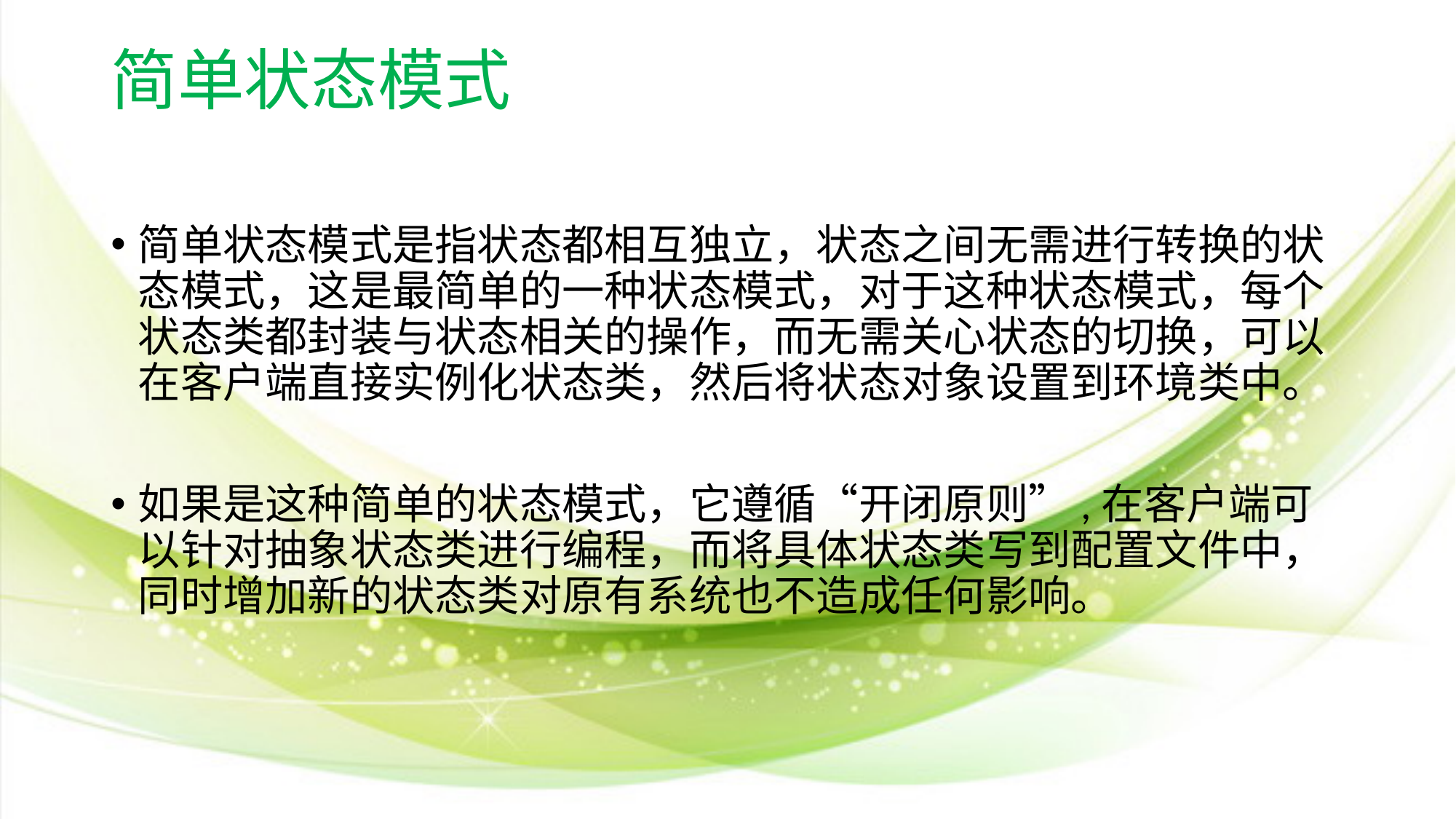

# 简单状态模式
简单状态模式是指状态都相互独立，状态之间无需进行转换的状态模式，这是最简单的一种状态模式，对于这种状态模式，每个状态类都封装与状态相关的操作，而无需关心状态的切换，可以在客户端直接实例化状态类，然后将状态对象设置到环境类中。

如果是这种简单的状态模式，它遵循“开闭原则”,在客户端可以针对抽象状态类进行编程，而将具体状态类写到配置文件中，同时增加新的状态类对原有系统也不造成任何影响。